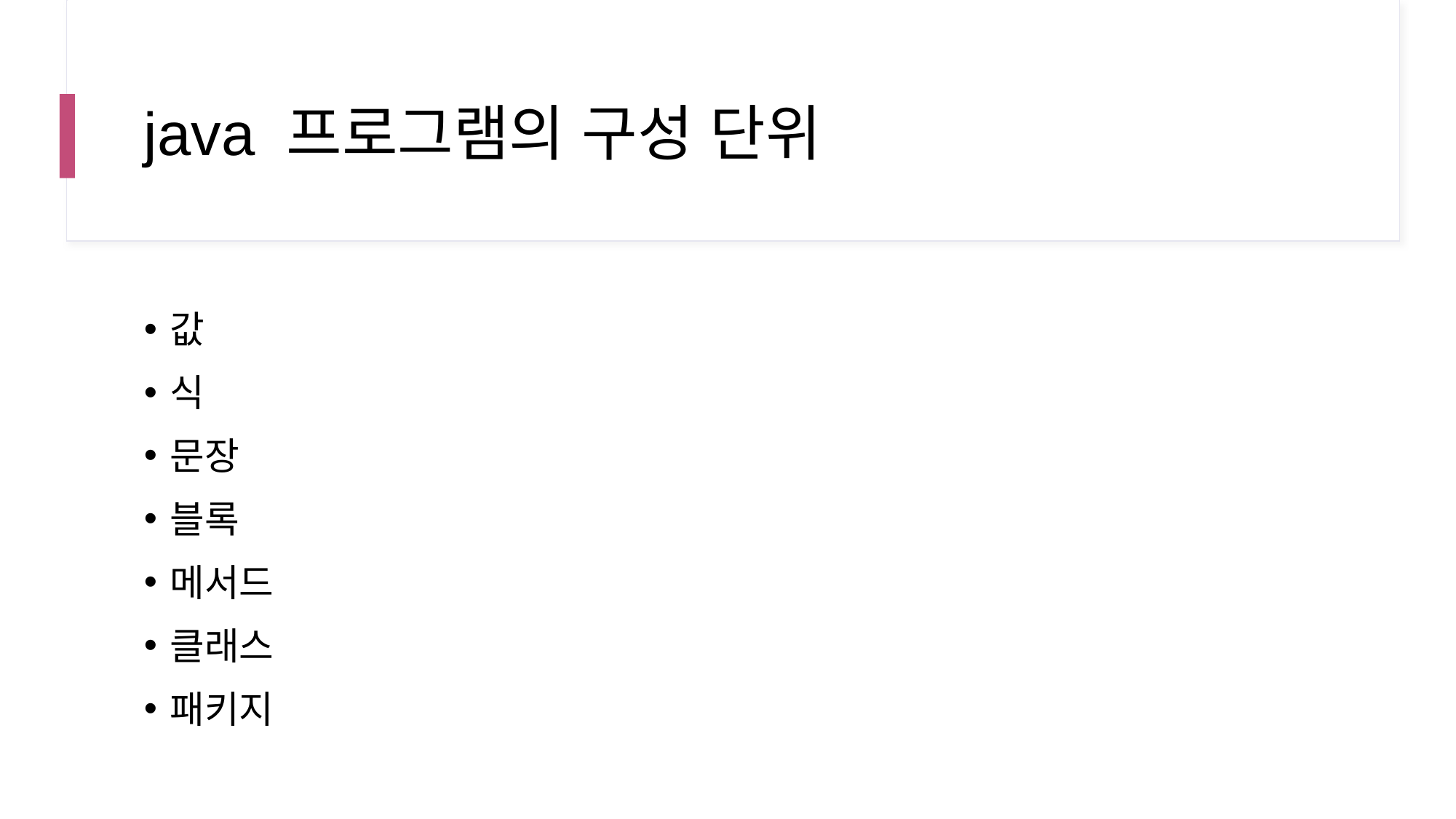

# java 프로그램의 구성 단위
값
식
문장
블록
메서드
클래스
패키지